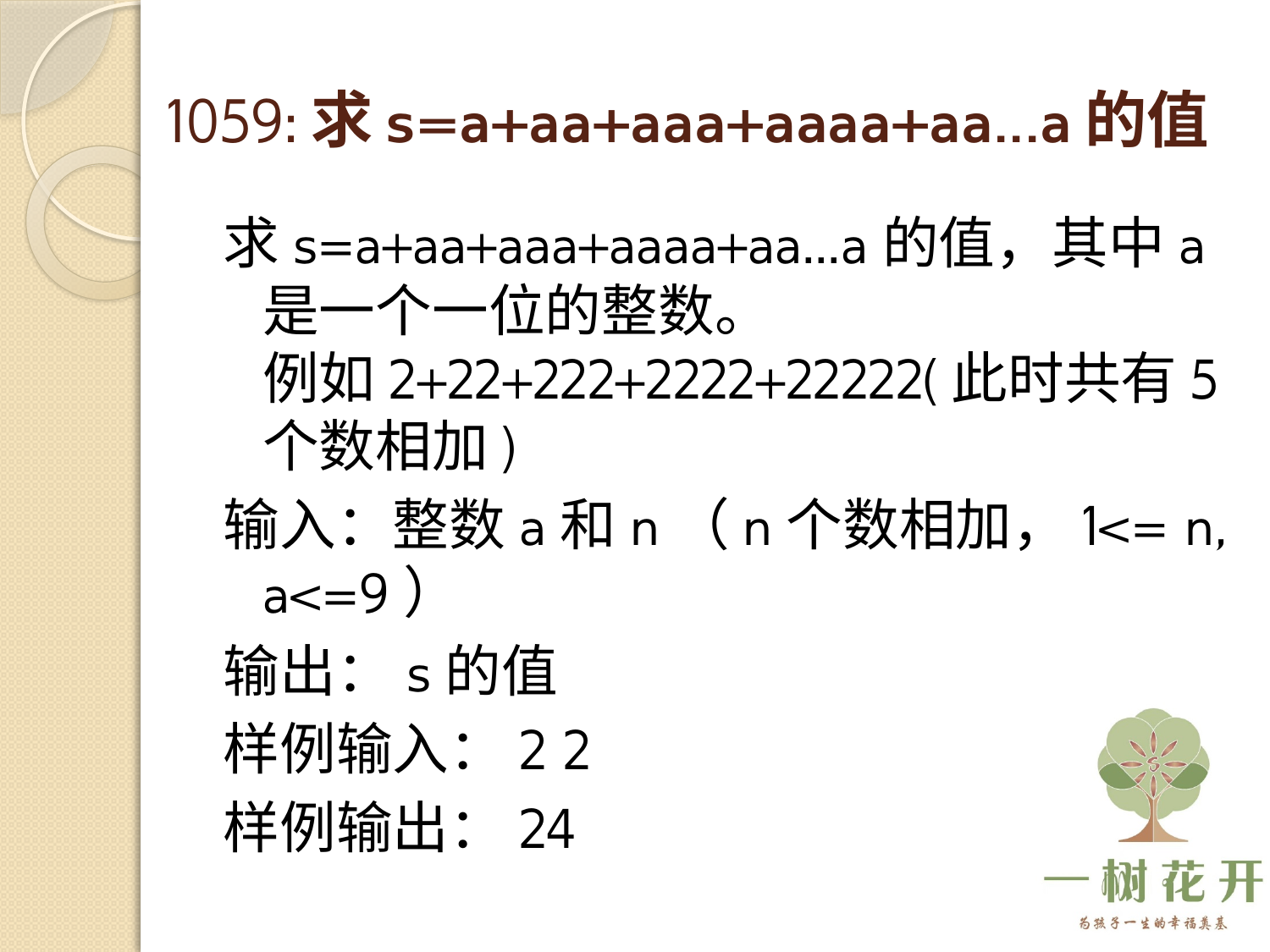

# 1059:求s=a+aa+aaa+aaaa+aa...a的值
求s=a+aa+aaa+aaaa+aa...a的值，其中a是一个一位的整数。 
例如2+22+222+2222+22222(此时共有5个数相加)
输入：整数a和n（n个数相加，1<= n, a<=9）
输出：s的值
样例输入：2 2
样例输出：24